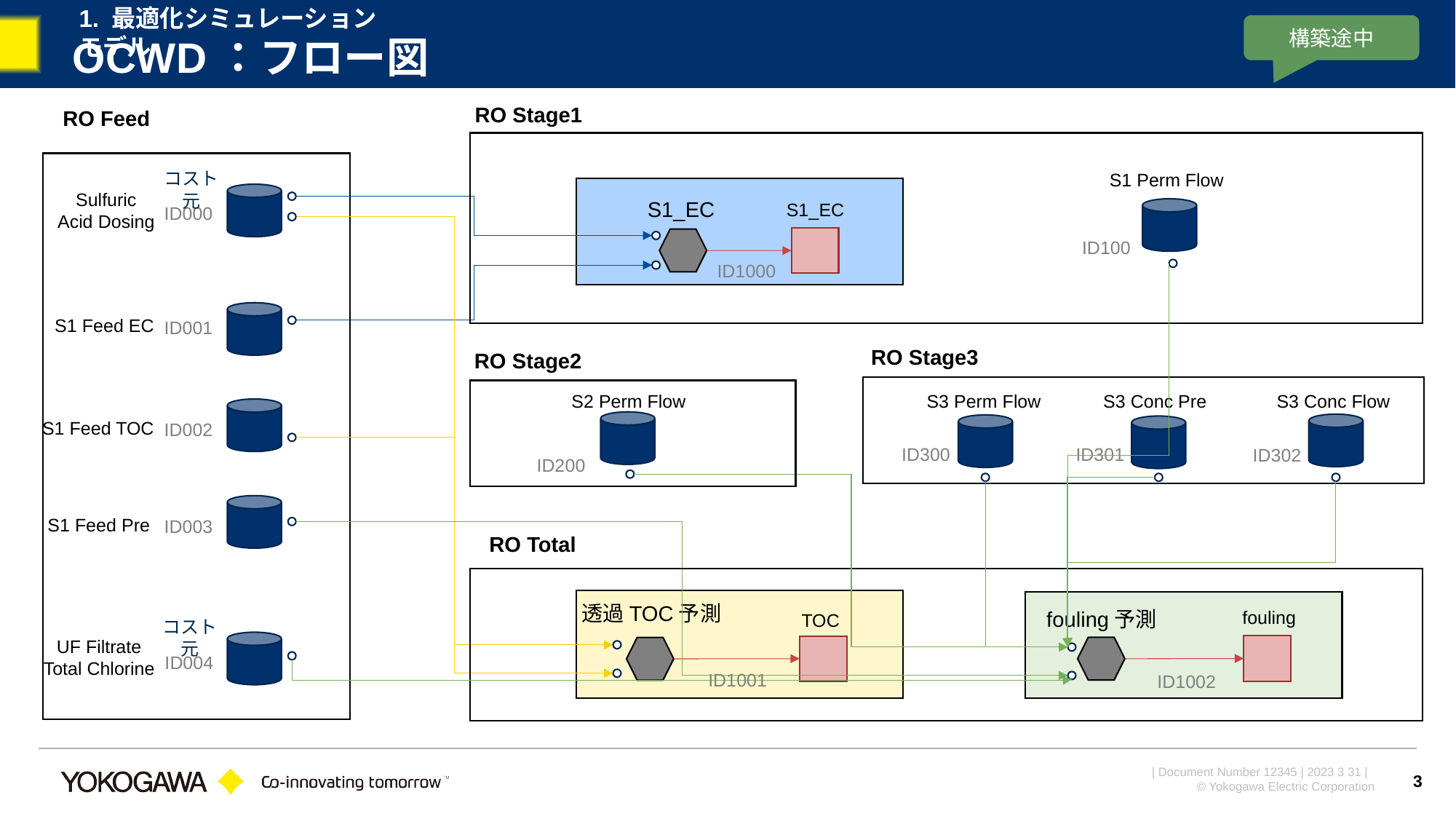

1. 最適化シミュレーションモデル
構築途中
# OCWD：フロー図
RO Stage1
RO Feed

コスト元
S1 Perm Flow

Sulfuric Acid Dosing

S1_EC

S1_EC
ID000

ID100

ID1000

S1 Feed EC
ID001

RO Stage3
RO Stage2

S2 Perm Flow
S3 Perm Flow
S3 Conc Pre
S3 Conc Flow

S1 Feed TOC

ID002

ID301
ID300
ID302
ID200

S1 Feed Pre
ID003

RO Total

透過TOC予測
fouling予測
fouling
TOC
コスト元
UF Filtrate Total Chlorine

ID004

ID1001
ID1002

3